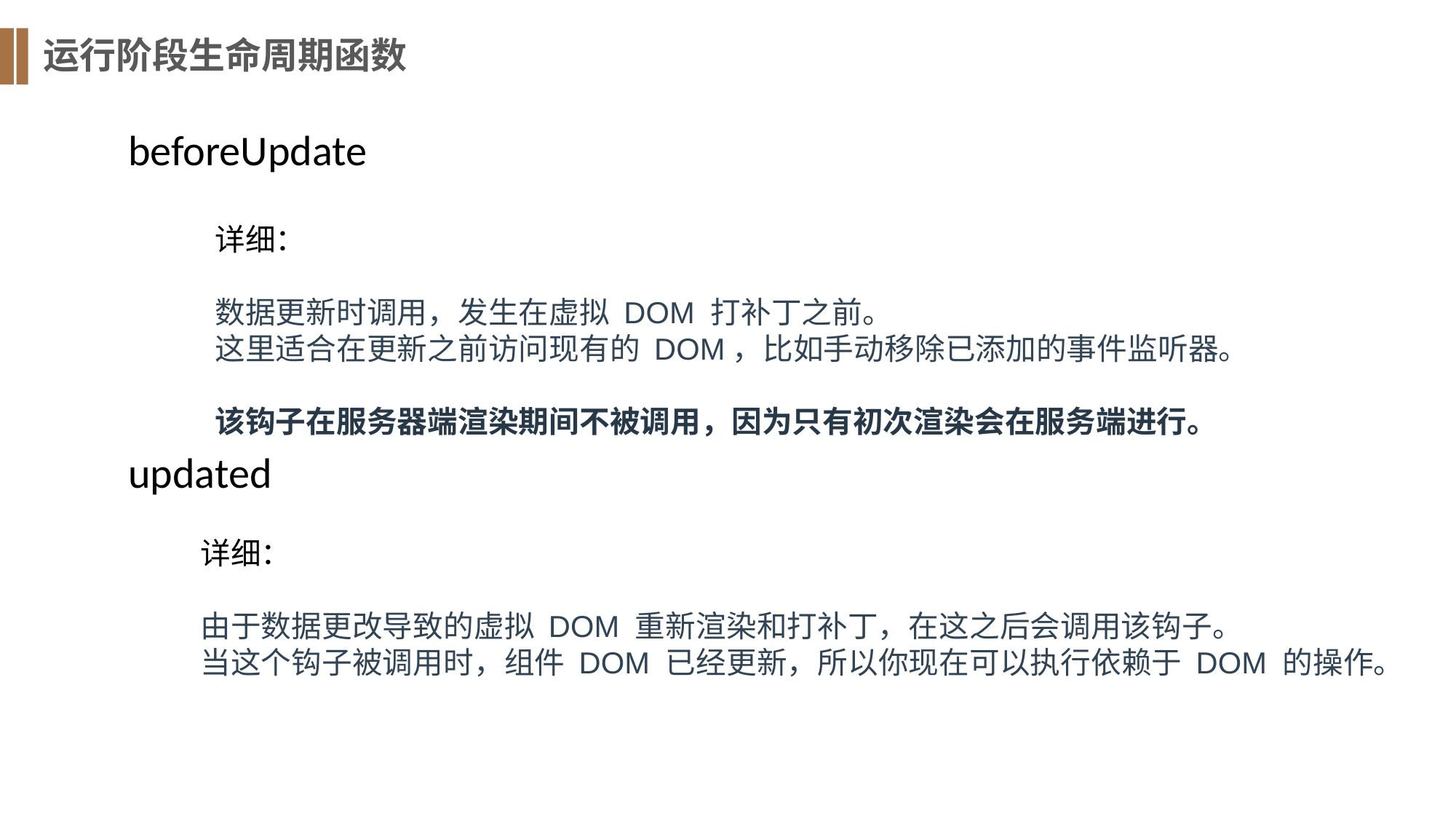

运行阶段生命周期函数

beforeUpdate
详细：

数据更新时调用，发生在虚拟 DOM 打补丁之前。
这里适合在更新之前访问现有的 DOM，比如手动移除已添加的事件监听器。

该钩子在服务器端渲染期间不被调用，因为只有初次渲染会在服务端进行。
updated
详细：

由于数据更改导致的虚拟 DOM 重新渲染和打补丁，在这之后会调用该钩子。
当这个钩子被调用时，组件 DOM 已经更新，所以你现在可以执行依赖于 DOM 的操作。